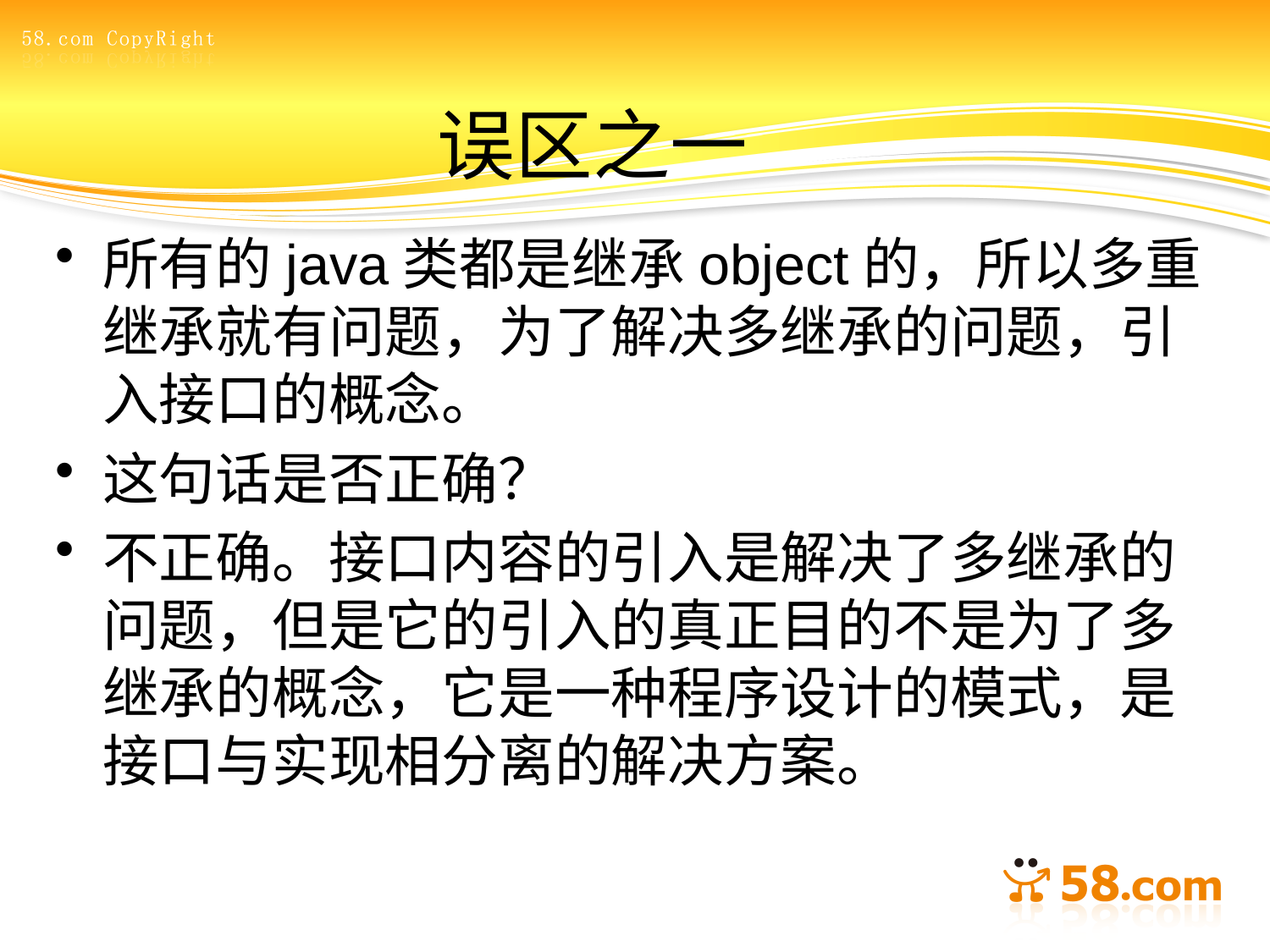

# 误区之一
所有的java类都是继承object的，所以多重继承就有问题，为了解决多继承的问题，引入接口的概念。
这句话是否正确？
不正确。接口内容的引入是解决了多继承的问题，但是它的引入的真正目的不是为了多继承的概念，它是一种程序设计的模式，是接口与实现相分离的解决方案。